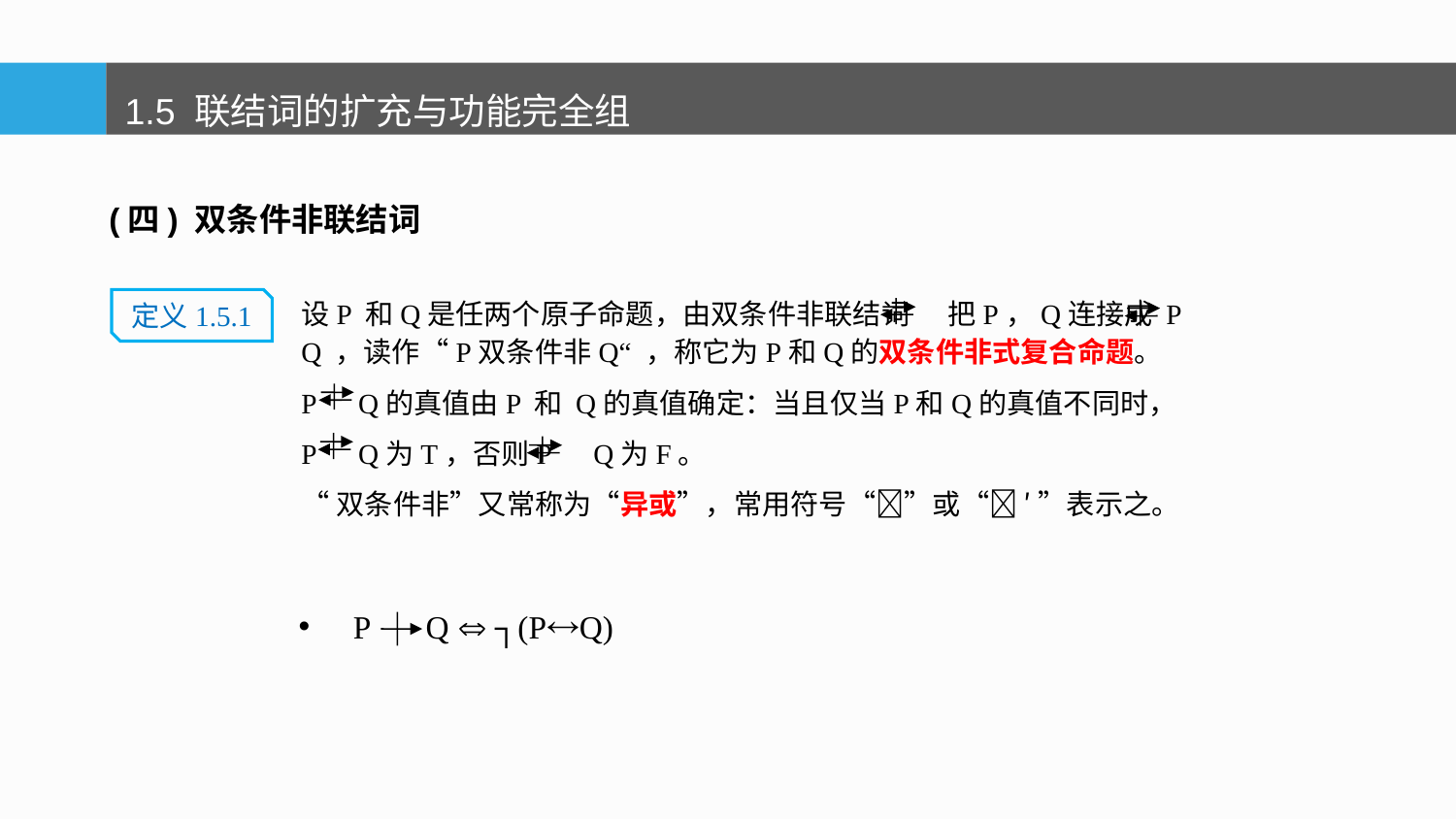

1.5 联结词的扩充与功能完全组

(四) 双条件非联结词
设P 和Q是任两个原子命题，由双条件非联结词      把P，Q连接成 P      Q ，读作“P双条件非Q“ ，称它为P和Q的双条件非式复合命题。
P      Q的真值由P 和 Q的真值确定：当且仅当P和Q的真值不同时，
P      Q为T，否则P      Q为F。
“双条件非”又常称为“异或”，常用符号“⊕”或“↔ ′ ”表示之。

定义1.5.1

P       Q ⇔ ┐(P↔Q)